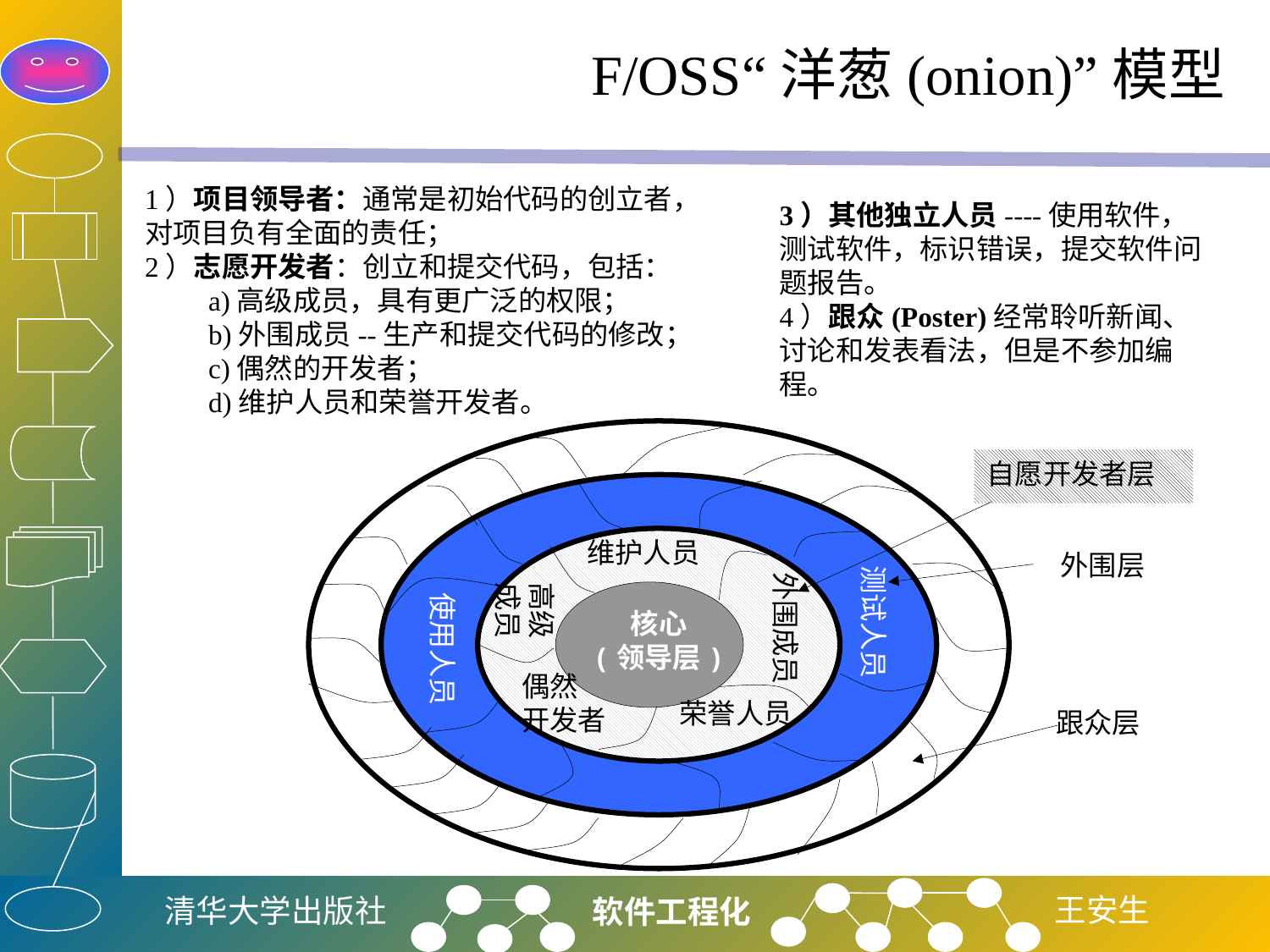

# F/OSS“洋葱(onion)”模型
1）项目领导者：通常是初始代码的创立者，对项目负有全面的责任；
2）志愿开发者：创立和提交代码，包括：
a)高级成员，具有更广泛的权限；
b)外围成员--生产和提交代码的修改；
c)偶然的开发者；
d)维护人员和荣誉开发者。
3）其他独立人员----使用软件，测试软件，标识错误，提交软件问题报告。
4）跟众(Poster)经常聆听新闻、讨论和发表看法，但是不参加编程。

自愿开发者层

维护人员

外围层

测试人员

外围成员

高级
成员

使用人员
核心
(领导层)

偶然
开发者

荣誉人员
跟众层